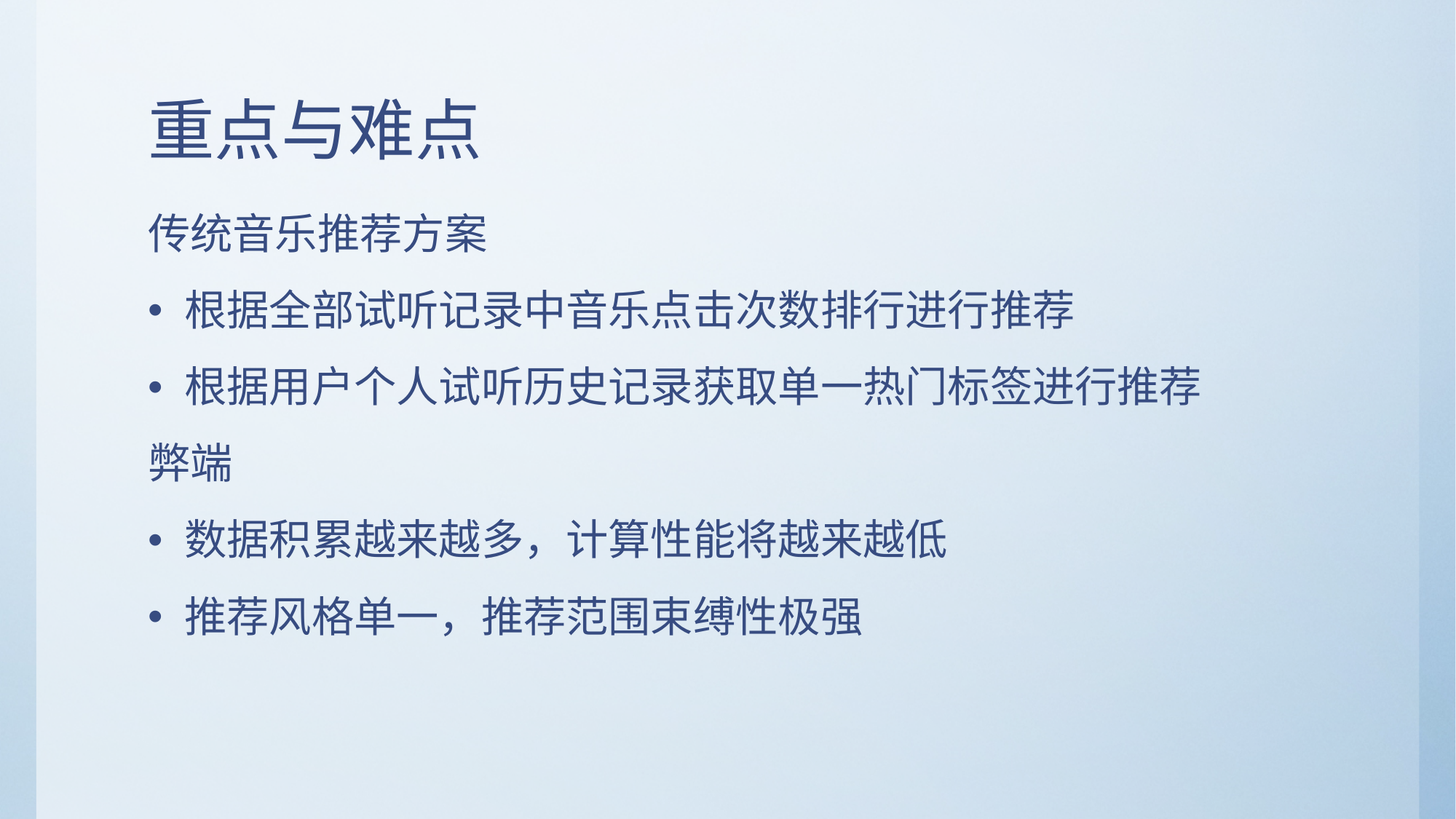

# 重点与难点
传统音乐推荐方案
根据全部试听记录中音乐点击次数排行进行推荐
根据用户个人试听历史记录获取单一热门标签进行推荐
弊端
数据积累越来越多，计算性能将越来越低
推荐风格单一，推荐范围束缚性极强